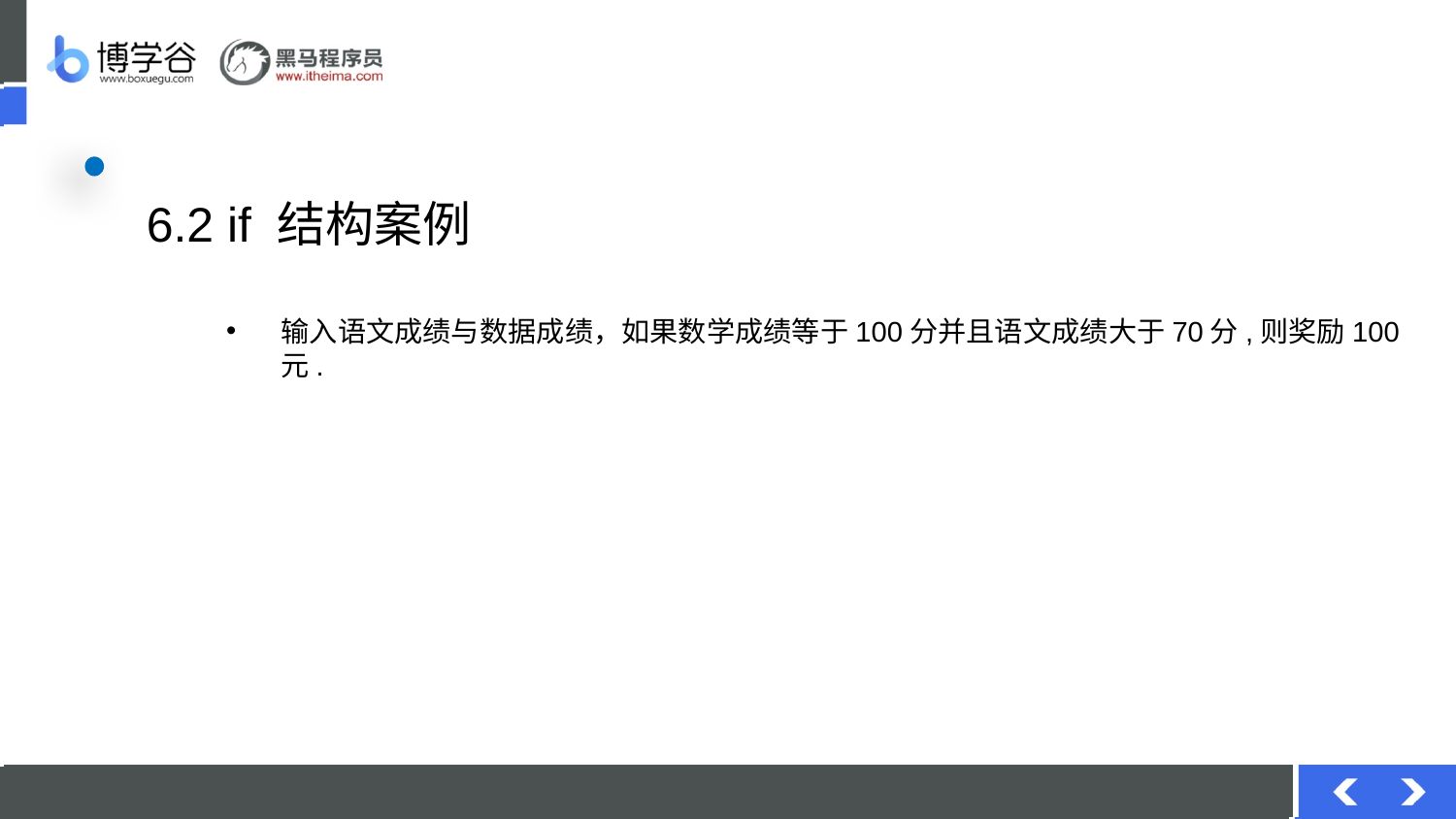

# 6.2 if 结构案例
输入语文成绩与数据成绩，如果数学成绩等于100分并且语文成绩大于70分,则奖励100元.